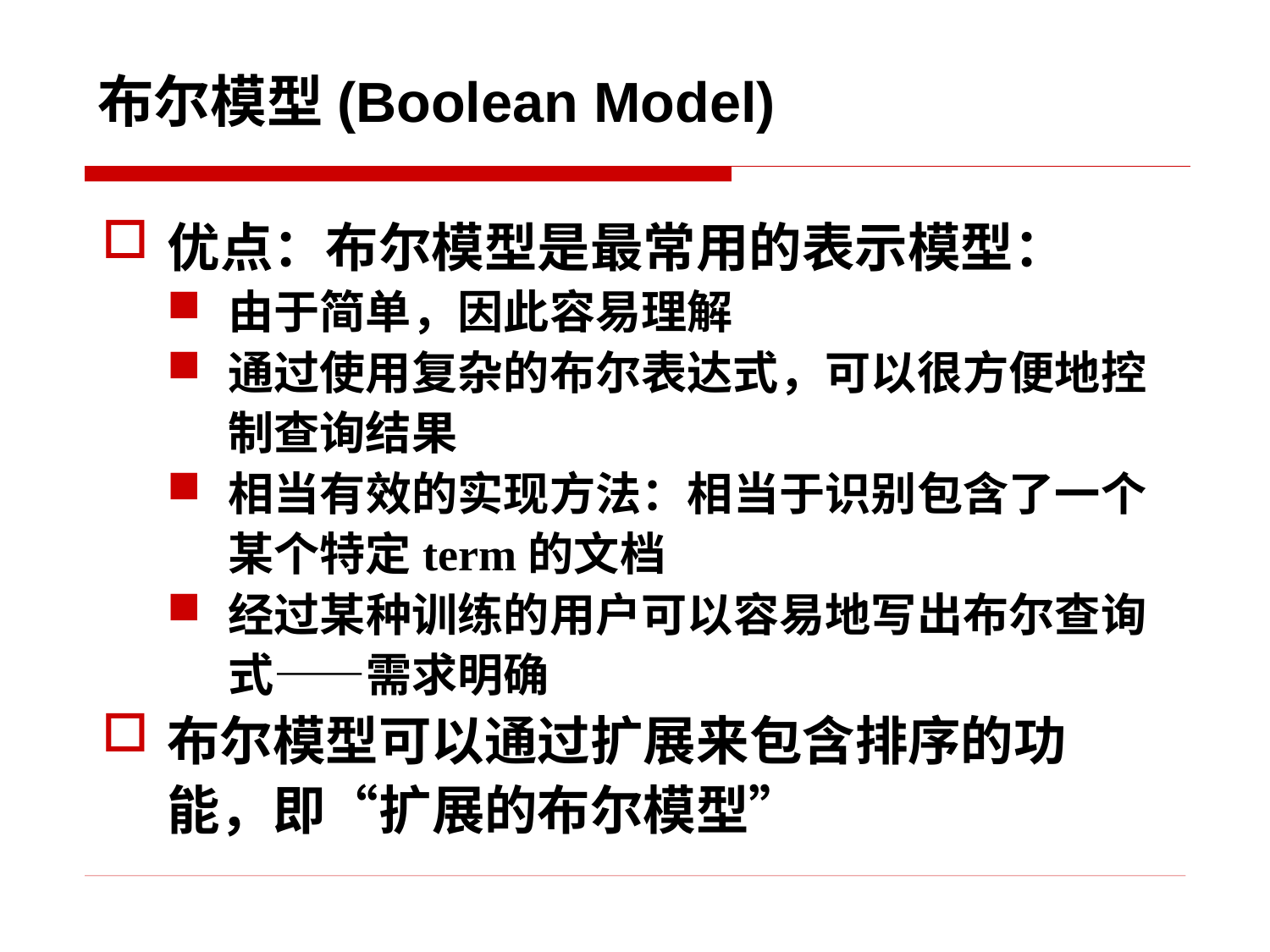

# 布尔模型(Boolean Model)
优点：布尔模型是最常用的表示模型：
由于简单，因此容易理解
通过使用复杂的布尔表达式，可以很方便地控制查询结果
相当有效的实现方法：相当于识别包含了一个某个特定term的文档
经过某种训练的用户可以容易地写出布尔查询式——需求明确
布尔模型可以通过扩展来包含排序的功能，即“扩展的布尔模型”